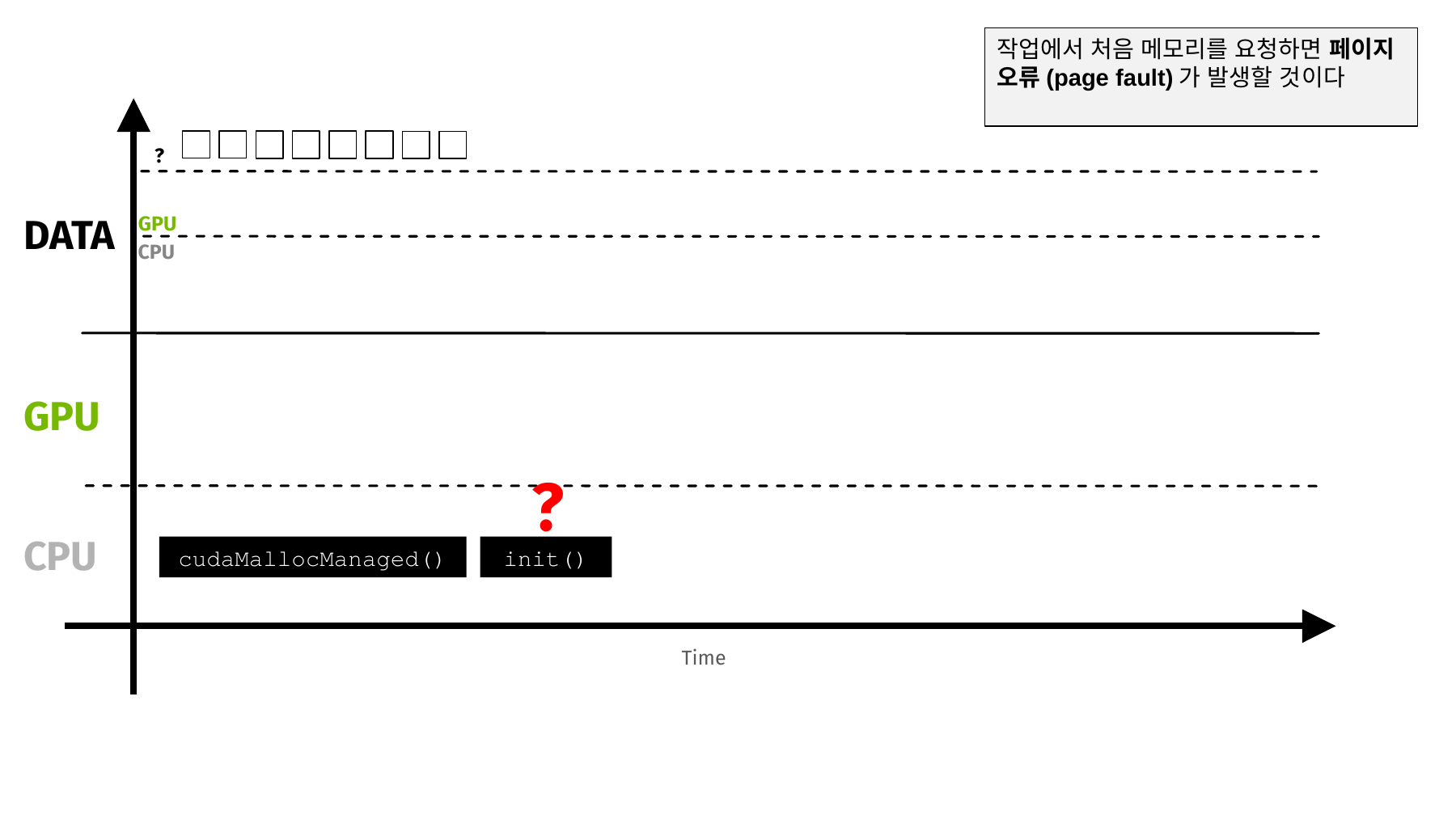

작업에서 처음 메모리를 요청하면 페이지 오류(page fault)가 발생할 것이다

?
TIME
GPU
DATA
CPU
GPU
?
CPU
cudaMallocManaged()
init()
Time